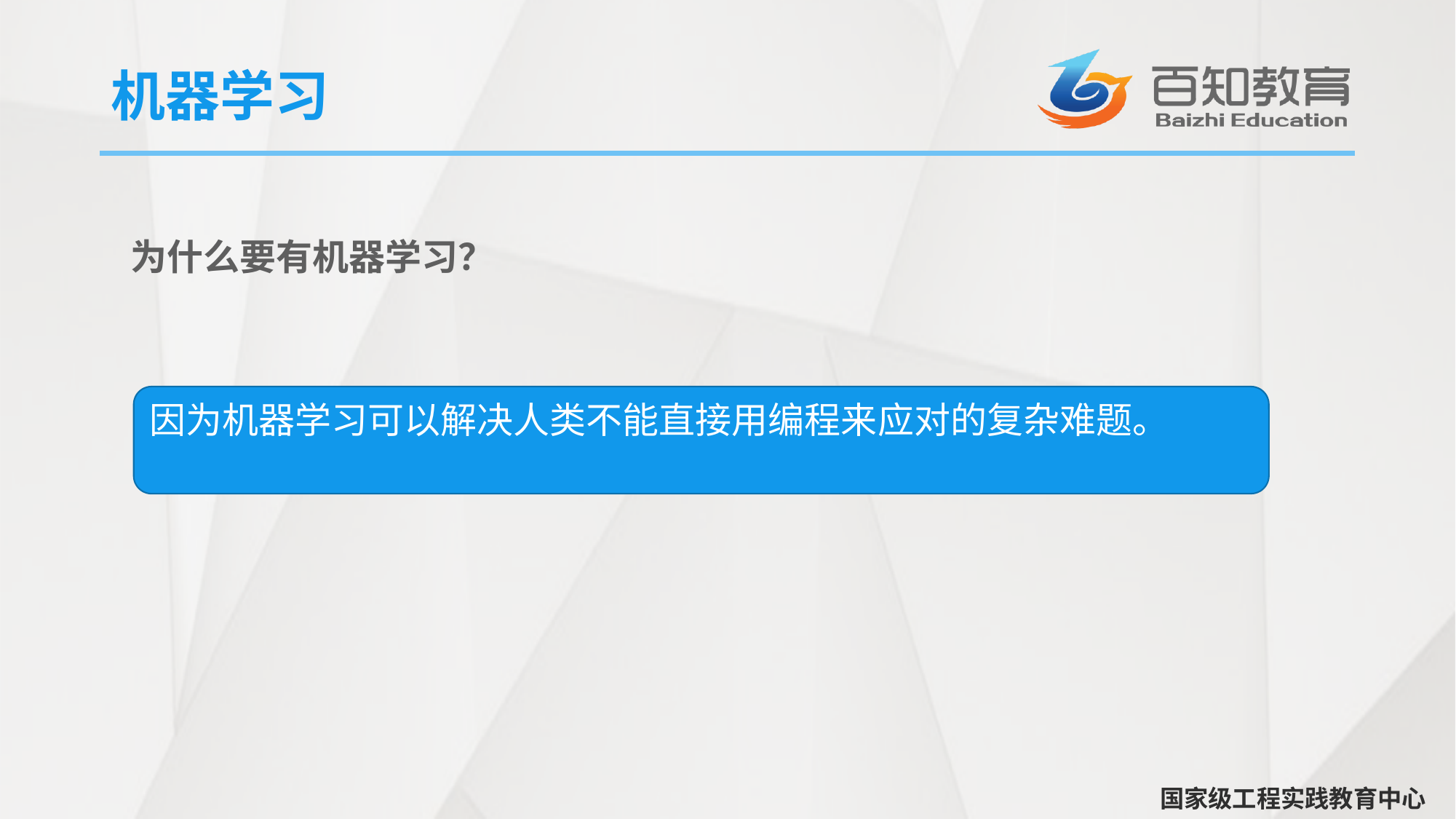

# 机器学习
为什么要有机器学习？
因为机器学习可以解决人类不能直接用编程来应对的复杂难题。